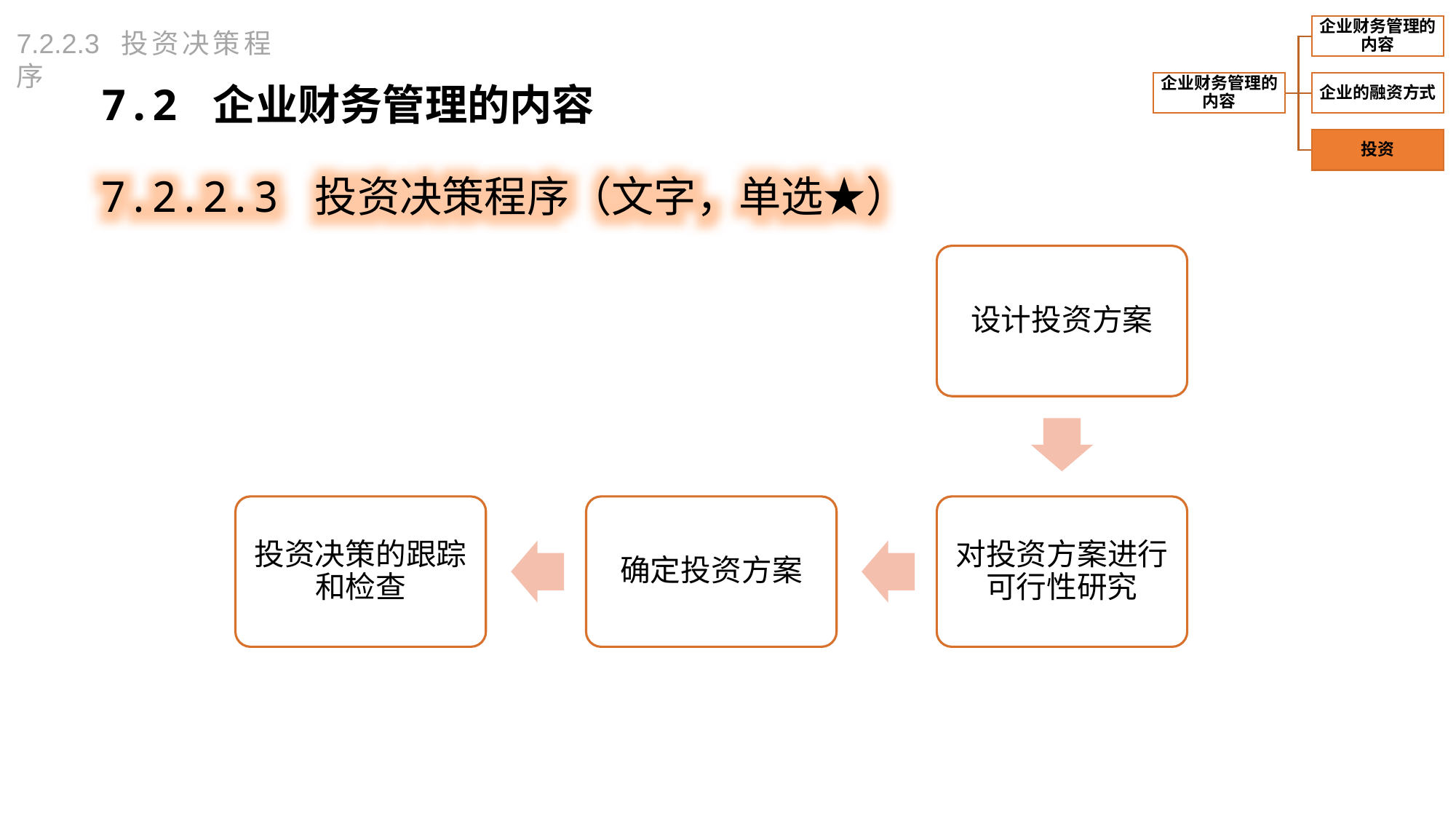

企业财务管理的内容
企业财务管理的内容
企业的融资方式
投资
7.2.2.3 投资决策程序
7.2 企业财务管理的内容
7.2.2.3 投资决策程序（文字，单选★）

设计投资方案

投资决策的跟踪和检查

确定投资方案

对投资方案进行可行性研究